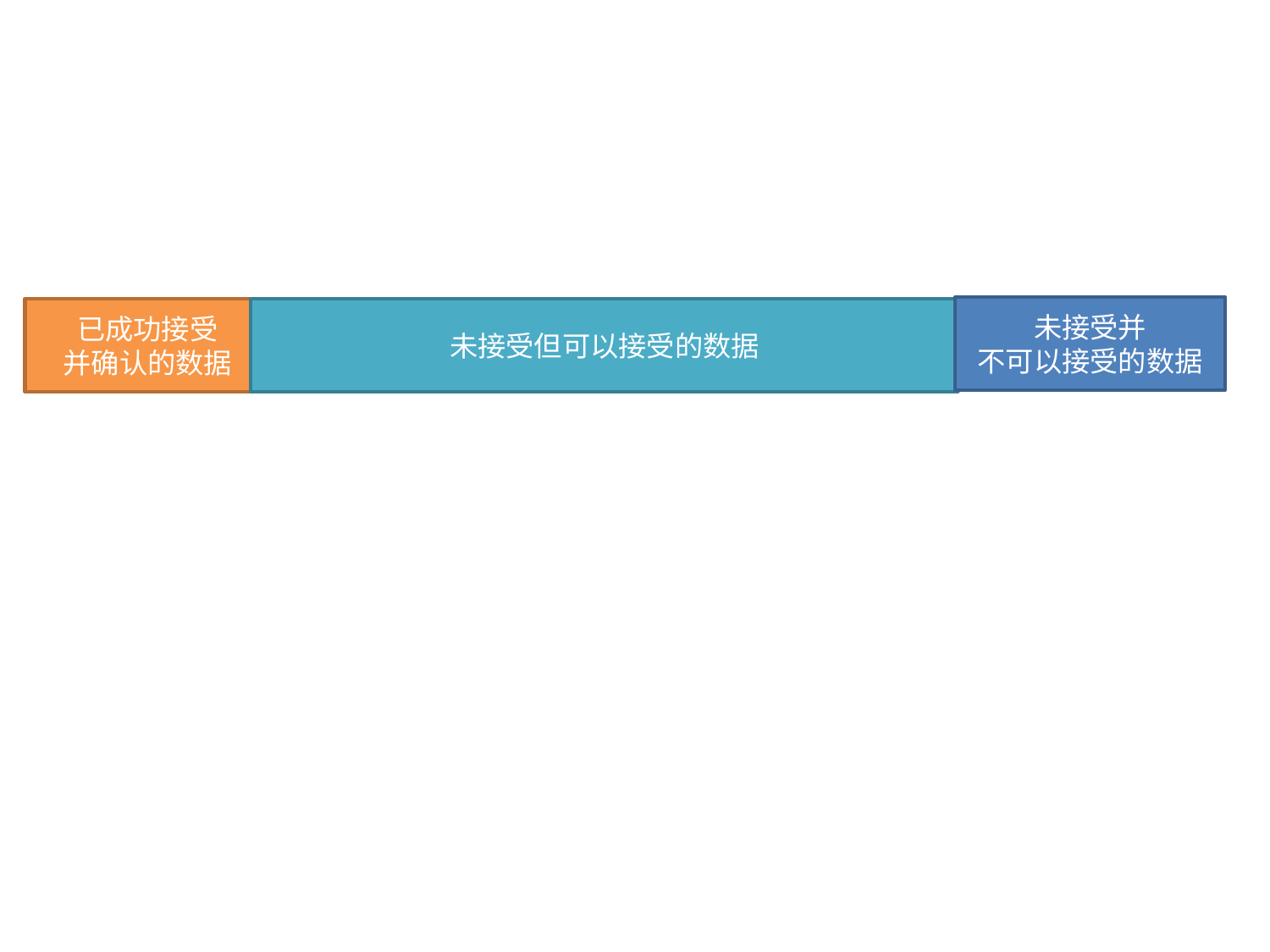

未接受并
不可以接受的数据
未接受但可以接受的数据
已成功接受
并确认的数据